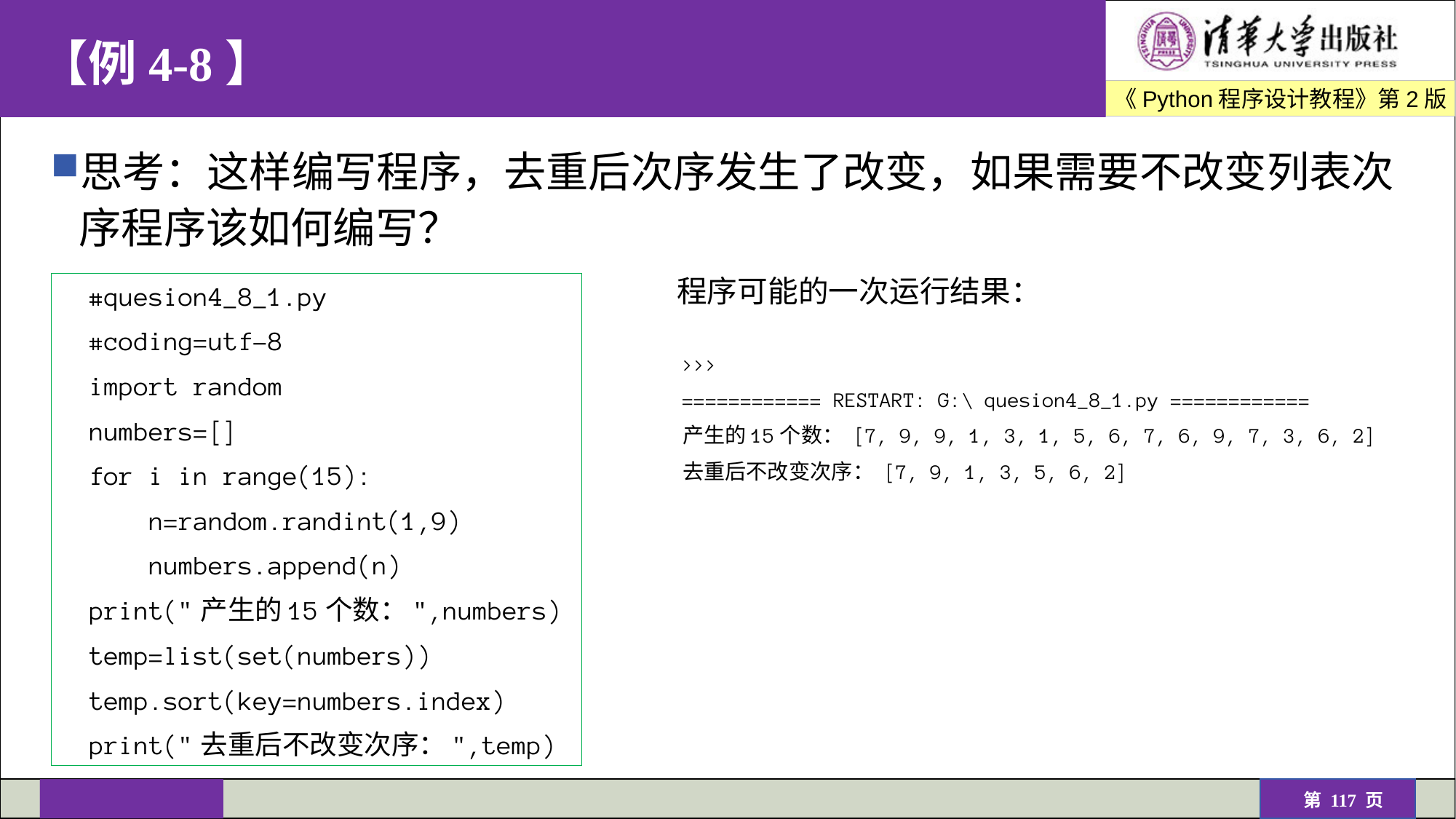

# 【例4-8】
思考：这样编写程序，去重后次序发生了改变，如果需要不改变列表次序程序该如何编写？
程序可能的一次运行结果：
#quesion4_8_1.py
#coding=utf-8
import random
numbers=[]
for i in range(15):
    n=random.randint(1,9)
    numbers.append(n)
print("产生的15个数：",numbers)
temp=list(set(numbers))
temp.sort(key=numbers.index)
print("去重后不改变次序：",temp)
>>>
============ RESTART: G:\ quesion4_8_1.py ============
产生的15个数： [7, 9, 9, 1, 3, 1, 5, 6, 7, 6, 9, 7, 3, 6, 2]
去重后不改变次序： [7, 9, 1, 3, 5, 6, 2]